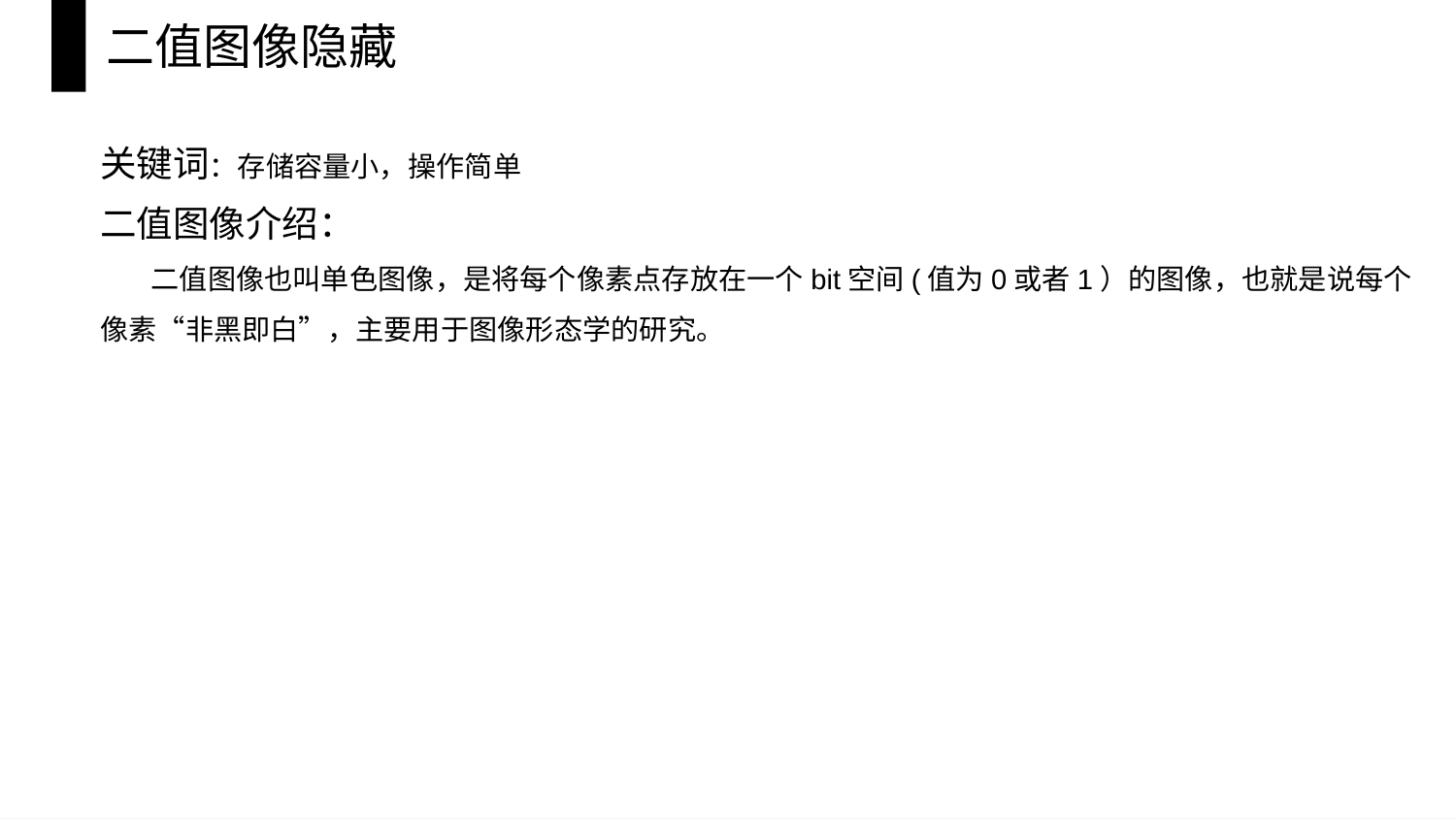

二值图像隐藏
关键词：存储容量小，操作简单
二值图像介绍：
       二值图像也叫单色图像，是将每个像素点存放在一个bit空间(值为0或者1）的图像，也就是说每个像素“非黑即白”，主要用于图像形态学的研究。